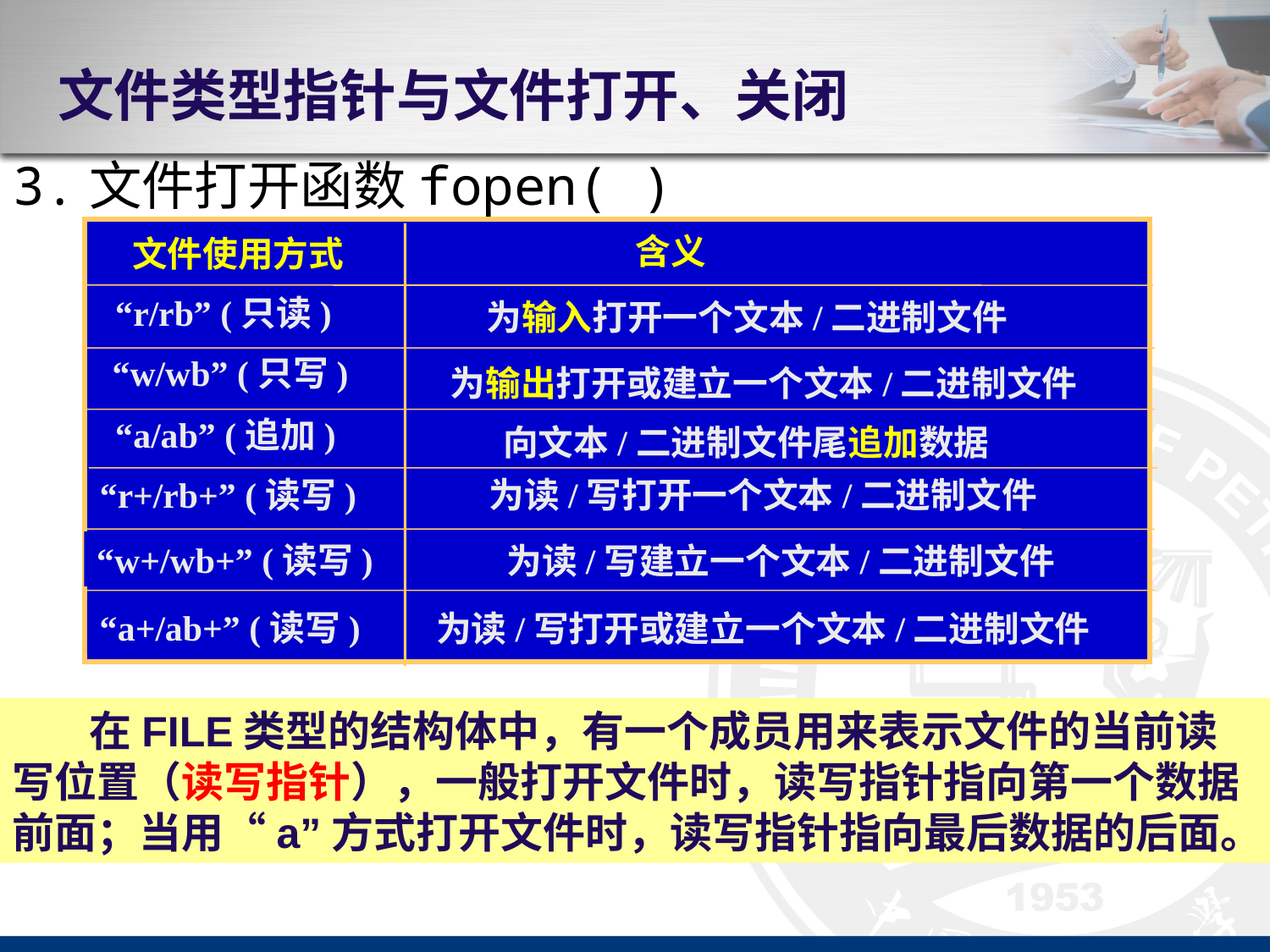

# 文件类型指针与文件打开、关闭
3.文件打开函数fopen( )

含义
文件使用方式
“r/rb” (只读)

为输入打开一个文本/二进制文件
“w/wb” (只写)

为输出打开或建立一个文本/二进制文件
“a/ab” (追加)

向文本/二进制文件尾追加数据
“r+/rb+” (读写)
为读/写打开一个文本/二进制文件

“w+/wb+” (读写)
为读/写建立一个文本/二进制文件

“a+/ab+” (读写)
为读/写打开或建立一个文本/二进制文件
       在FILE类型的结构体中，有一个成员用来表示文件的当前读写位置（读写指针），一般打开文件时，读写指针指向第一个数据前面；当用“a”方式打开文件时，读写指针指向最后数据的后面。